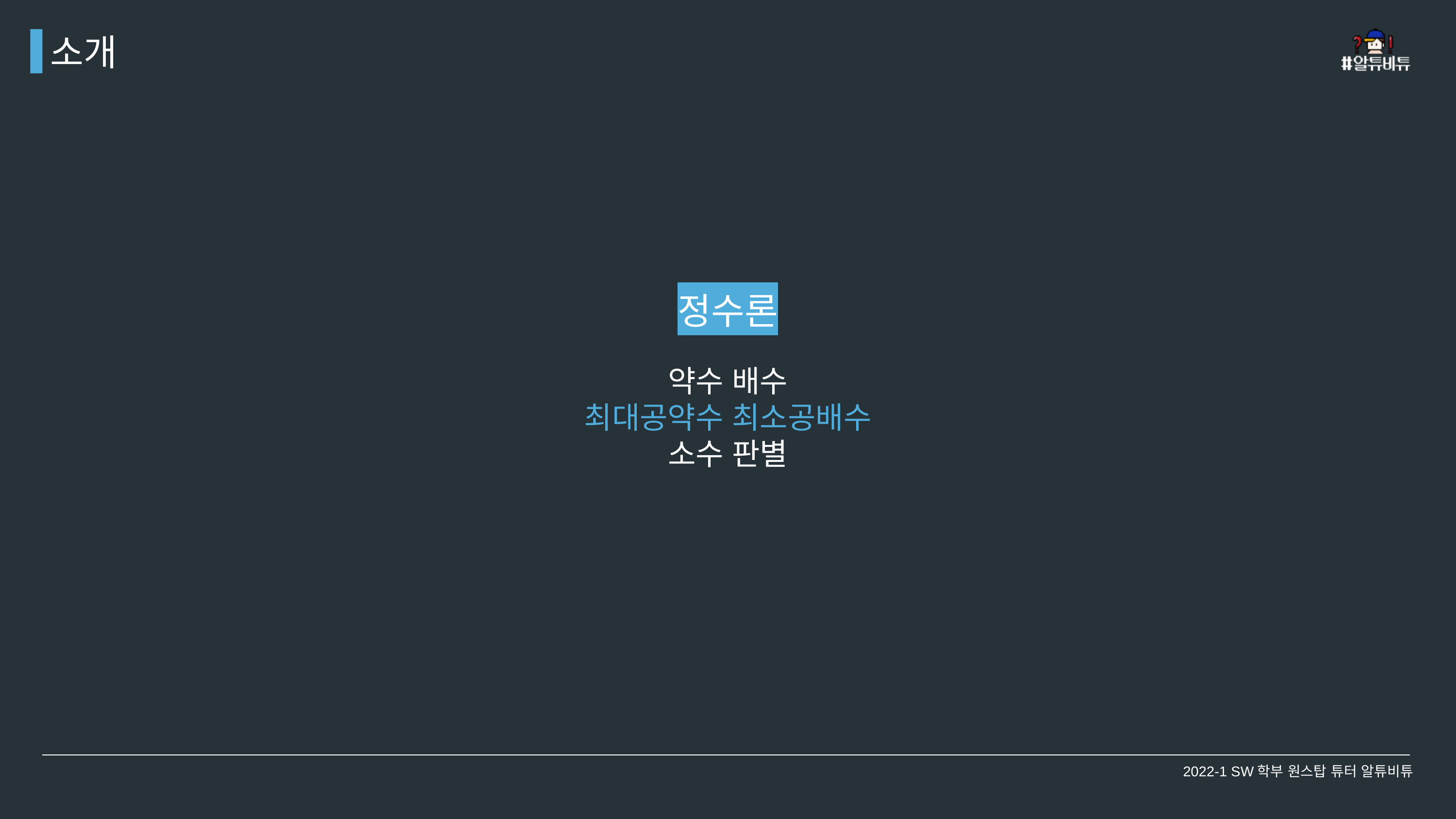

소개
정수론
약수 배수
최대공약수 최소공배수
소수 판별
2022-1 SW학부 원스탑 튜터 알튜비튜